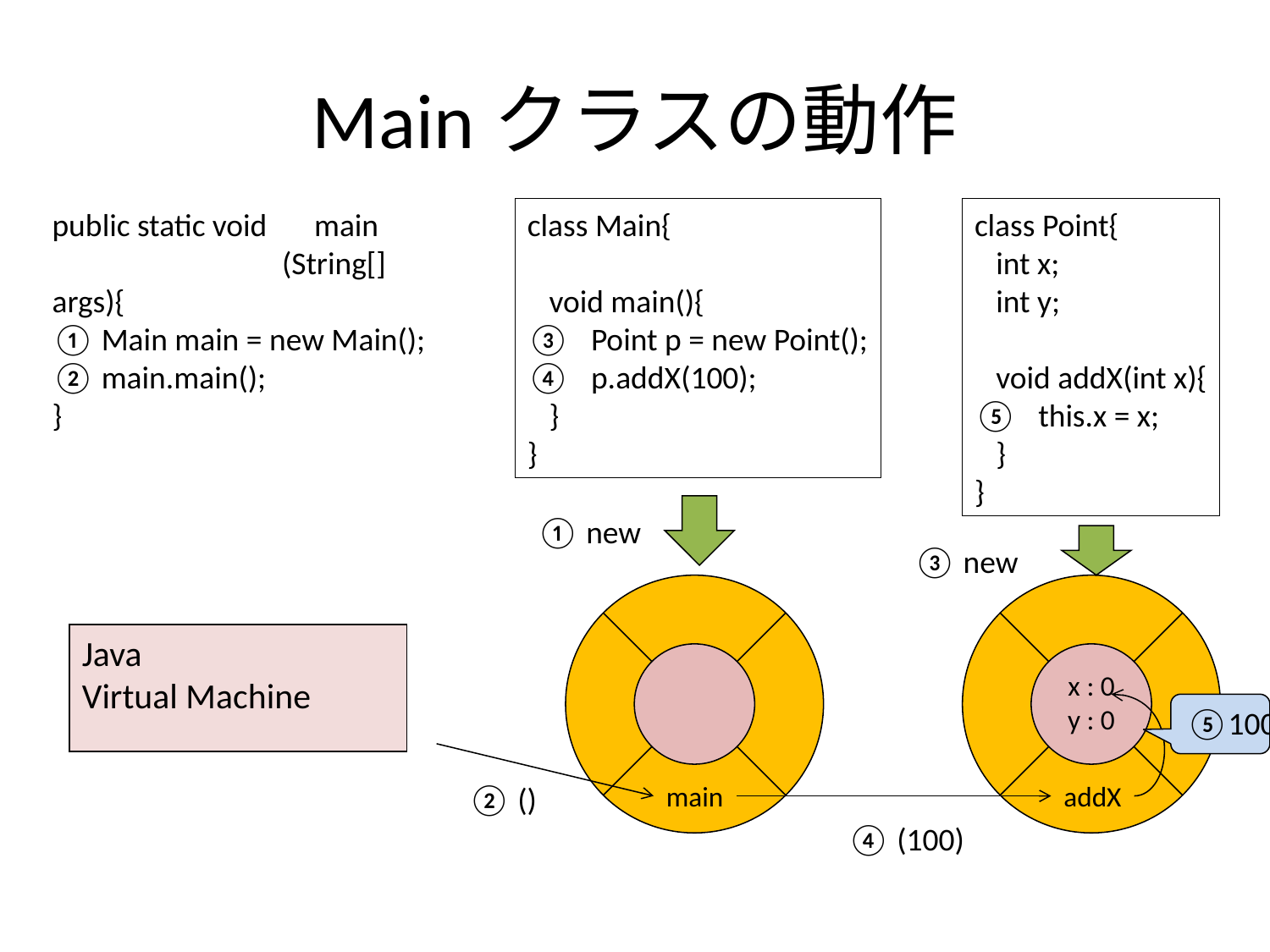

# Mainクラスの動作
public static void　main
　　　　　　　(String[] args){
① Main main = new Main();
② main.main();
}
class Main{

   void main(){
③   Point p = new Point();
④   p.addX(100);
   }
}
class Point{
   int x;
   int y;

   void addX(int x){
⑤   this.x = x;
   }
}

① new

③ new

main

x : 0
y : 0
addX
Java
Virtual Machine
⑤100
② ()
④ (100)